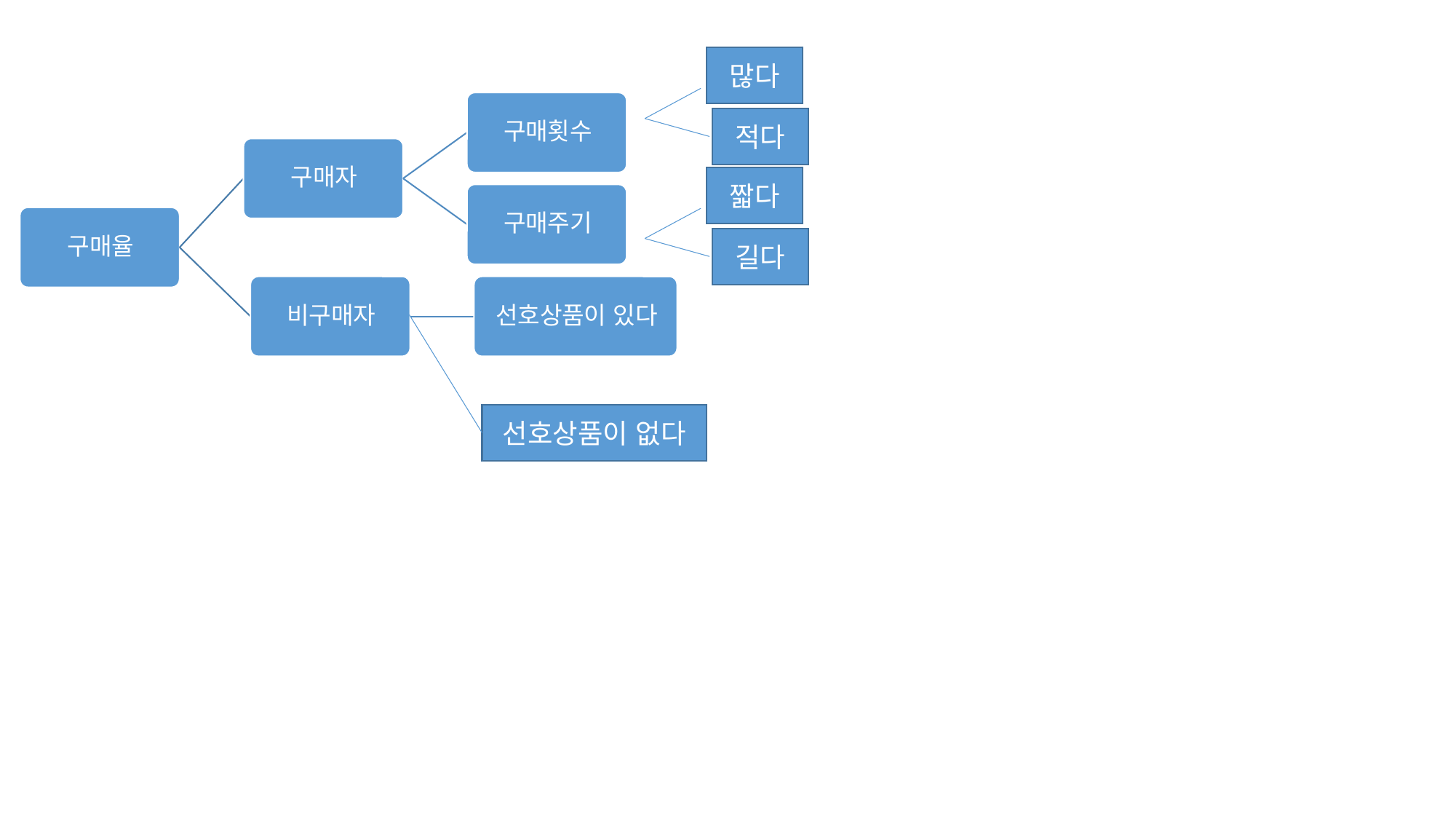

많다
구매율

구매자

구매횟수

구매주기

비구매자

선호상품이 있다
적다
짧다
길다
선호상품이 없다